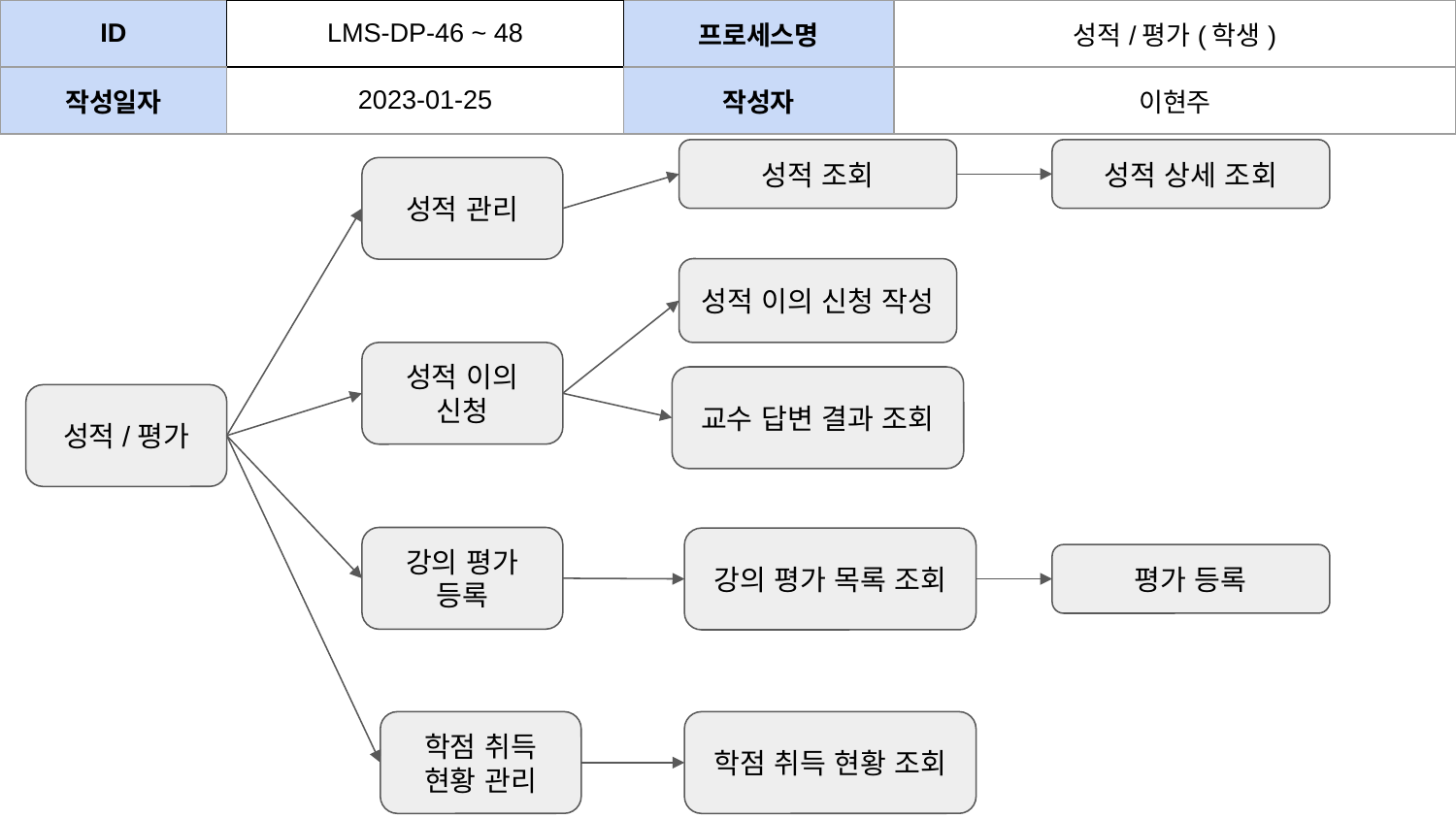

| ID | LMS-DP-46 ~ 48 | 프로세스명 | 성적/평가(학생) |  |  |
| --- | --- | --- | --- | --- | --- |
| 작성일자 | 2023-01-25 | 작성자 | 이현주 |  |  |
성적 조회
성적 상세 조회
성적 관리
성적 이의 신청 작성
성적 이의 신청
교수 답변 결과 조회
성적/평가
강의 평가 등록
강의 평가 목록 조회
평가 등록
학점 취득 현황 관리
학점 취득 현황 조회